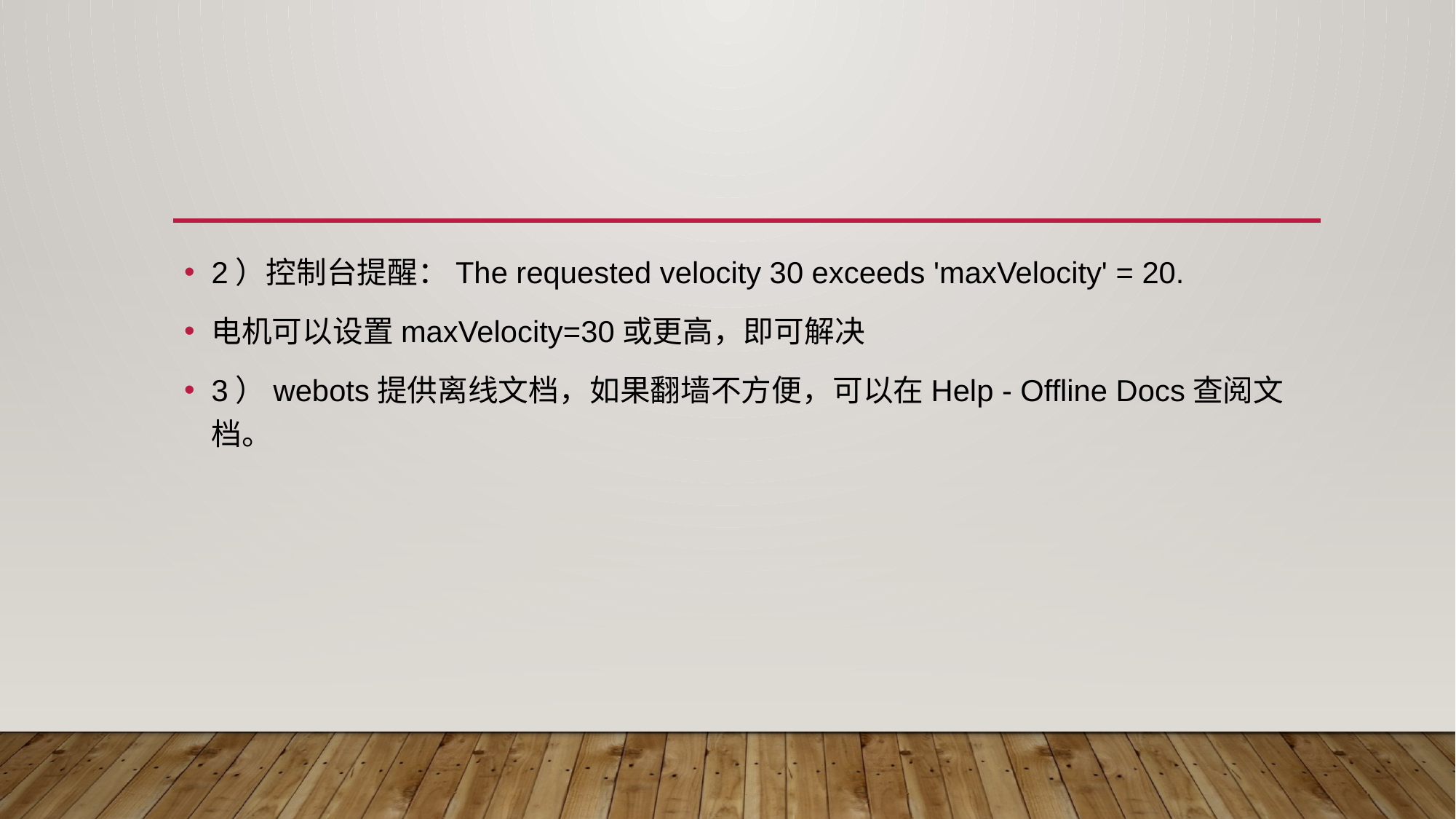

#
2）控制台提醒：The requested velocity 30 exceeds 'maxVelocity' = 20.
电机可以设置maxVelocity=30或更高，即可解决
3）webots提供离线文档，如果翻墙不方便，可以在Help - Offline Docs查阅文档。